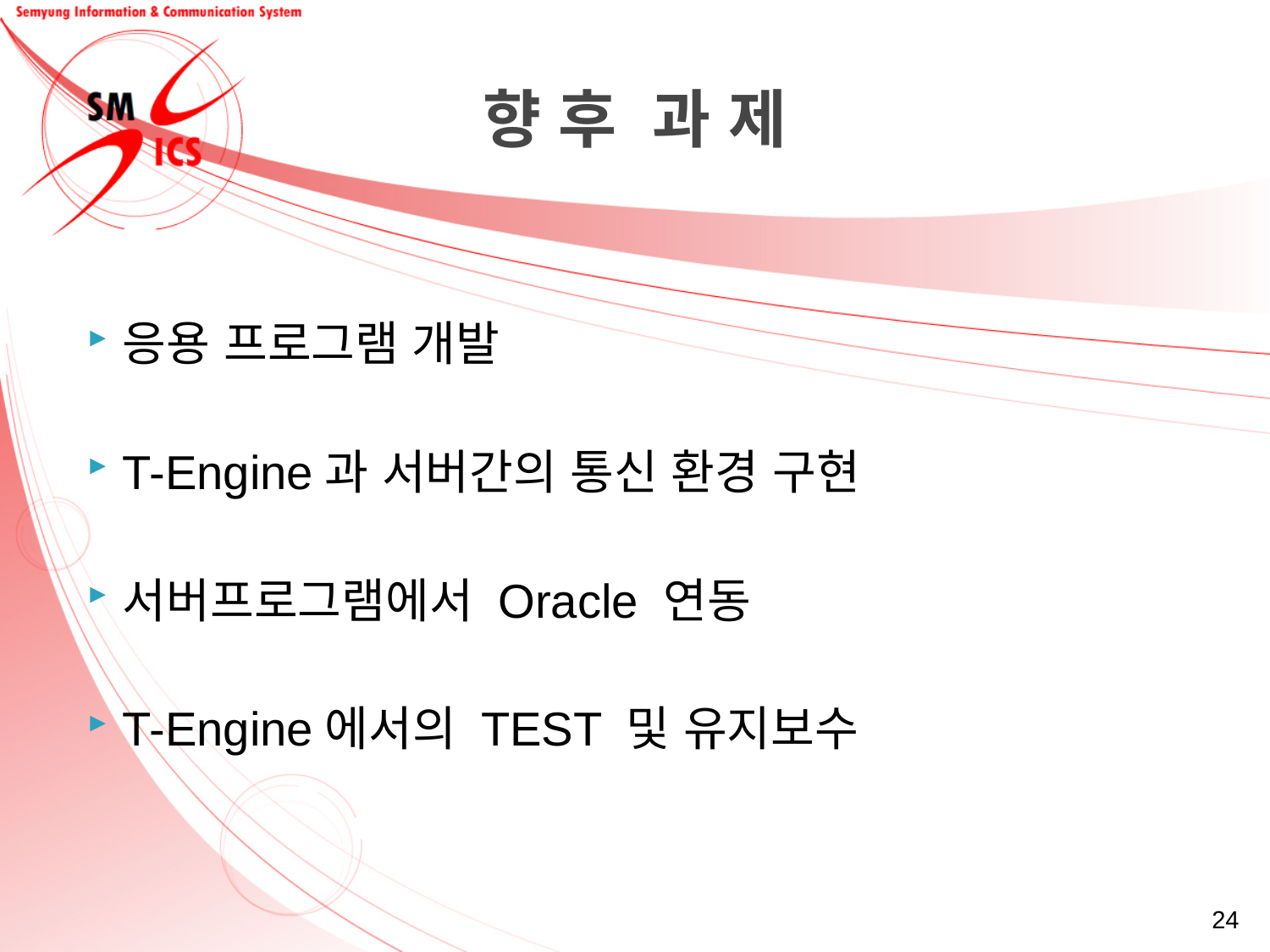

# 향 후  과 제
응용 프로그램 개발

T-Engine과 서버간의 통신 환경 구현

서버프로그램에서 Oracle 연동

T-Engine에서의 TEST 및 유지보수
24